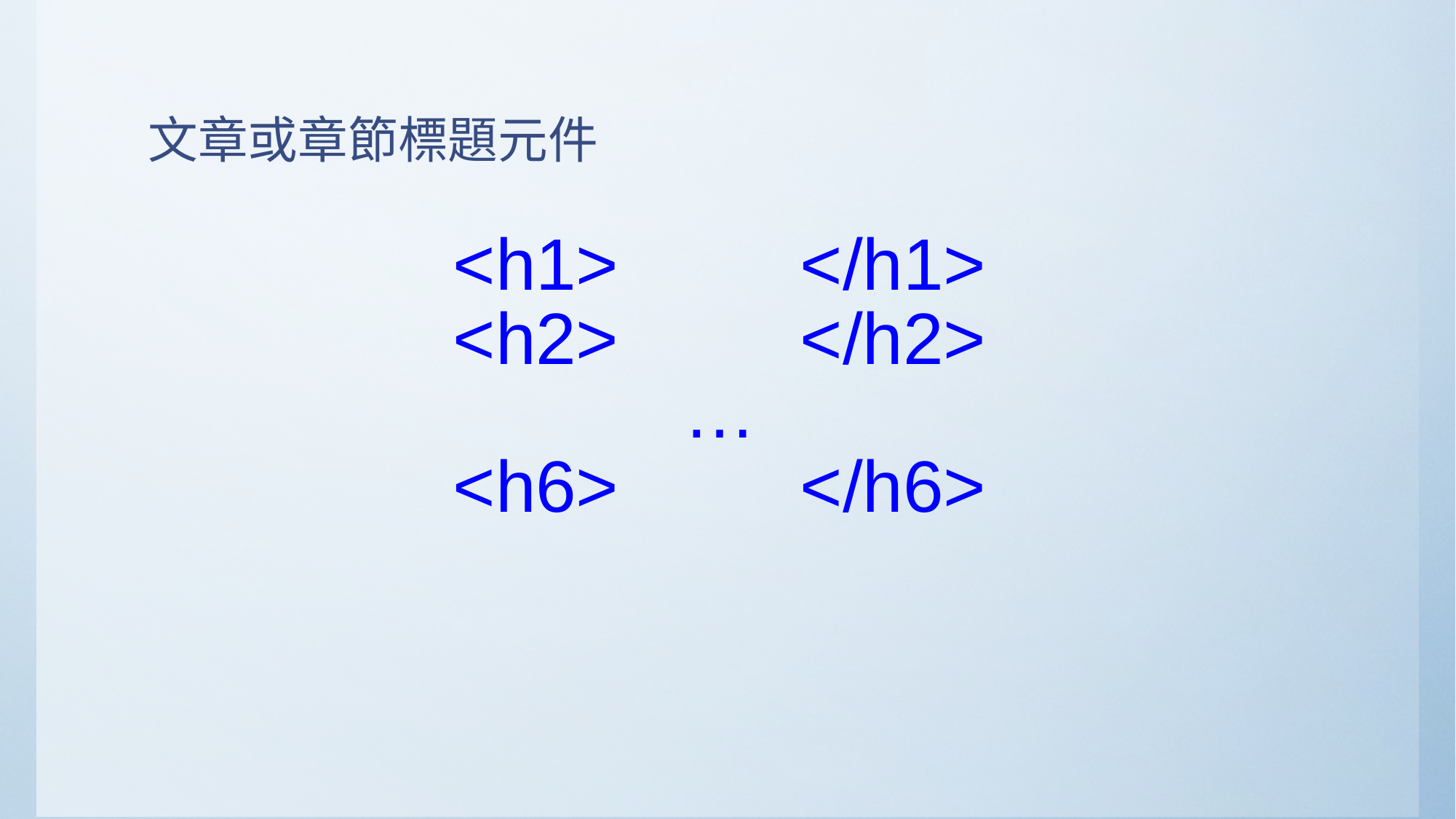

# 文章或章節標題元件
<h1>         </h1>
<h2>         </h2>
…
<h6>         </h6>